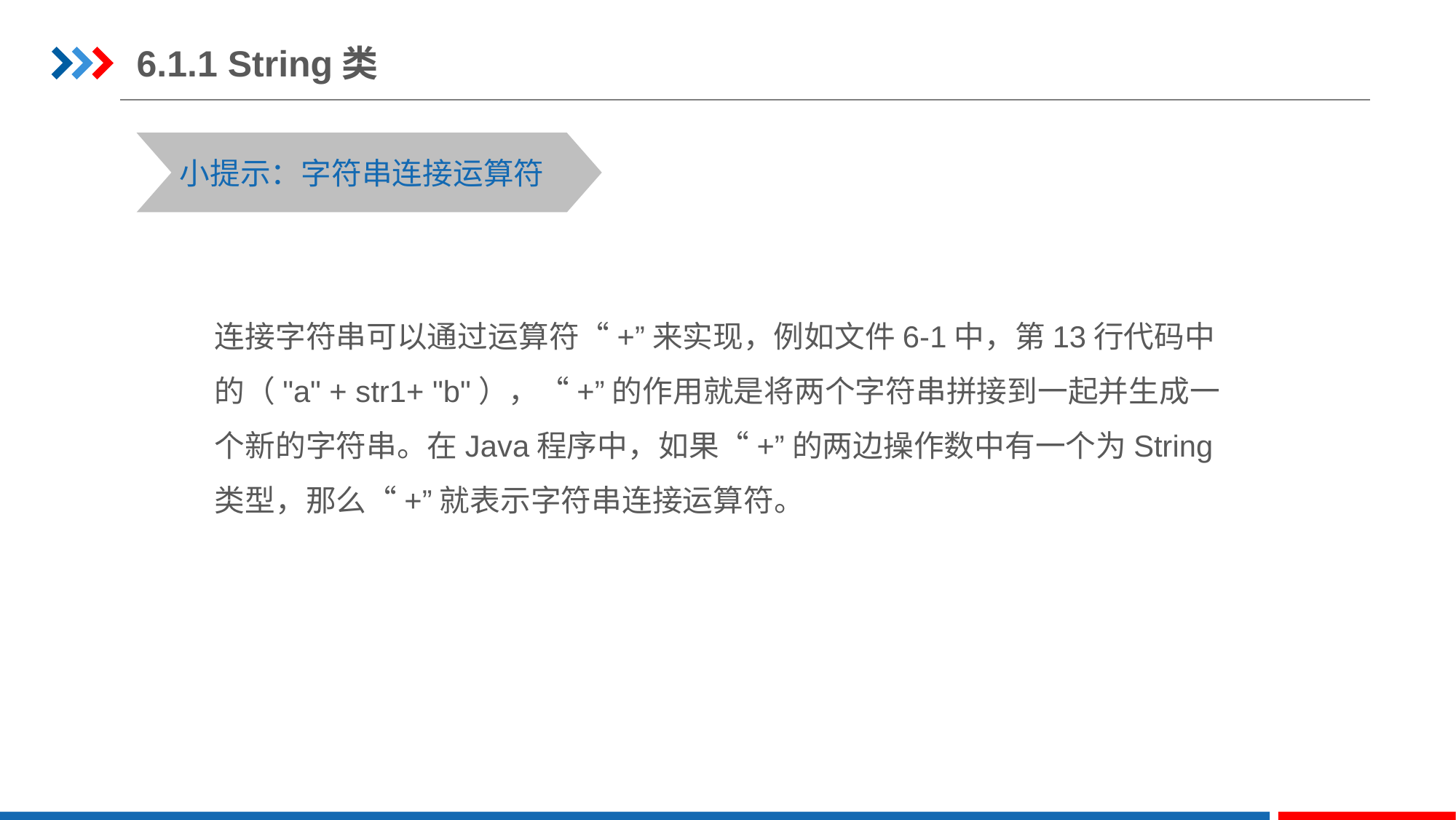

6.1.1 String类

小提示：字符串连接运算符
连接字符串可以通过运算符“+”来实现，例如文件6-1中，第13行代码中的（"a" + str1+ "b"），“+”的作用就是将两个字符串拼接到一起并生成一个新的字符串。在Java程序中，如果“+”的两边操作数中有一个为String类型，那么“+”就表示字符串连接运算符。